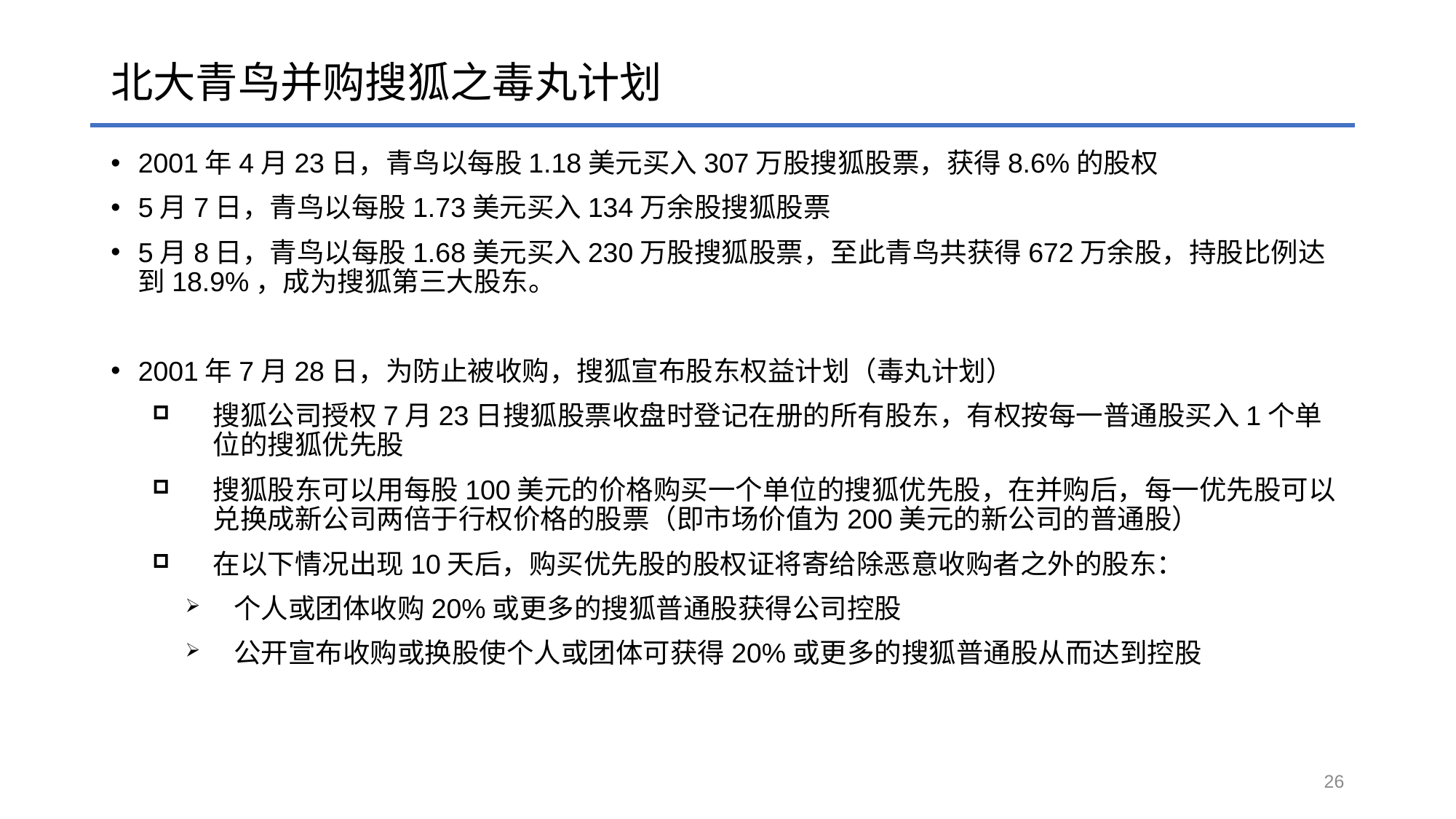

# 北大青鸟并购搜狐之毒丸计划
2001年4月23日，青鸟以每股1.18美元买入307万股搜狐股票，获得8.6%的股权
5月7日，青鸟以每股1.73美元买入134万余股搜狐股票
5月8日，青鸟以每股1.68美元买入230万股搜狐股票，至此青鸟共获得672万余股，持股比例达到18.9%，成为搜狐第三大股东。

2001年7月28日，为防止被收购，搜狐宣布股东权益计划（毒丸计划）
搜狐公司授权7月23日搜狐股票收盘时登记在册的所有股东，有权按每一普通股买入1个单位的搜狐优先股
搜狐股东可以用每股100美元的价格购买一个单位的搜狐优先股，在并购后，每一优先股可以兑换成新公司两倍于行权价格的股票（即市场价值为200美元的新公司的普通股）
在以下情况出现10天后，购买优先股的股权证将寄给除恶意收购者之外的股东：
个人或团体收购20%或更多的搜狐普通股获得公司控股
公开宣布收购或换股使个人或团体可获得20%或更多的搜狐普通股从而达到控股
26